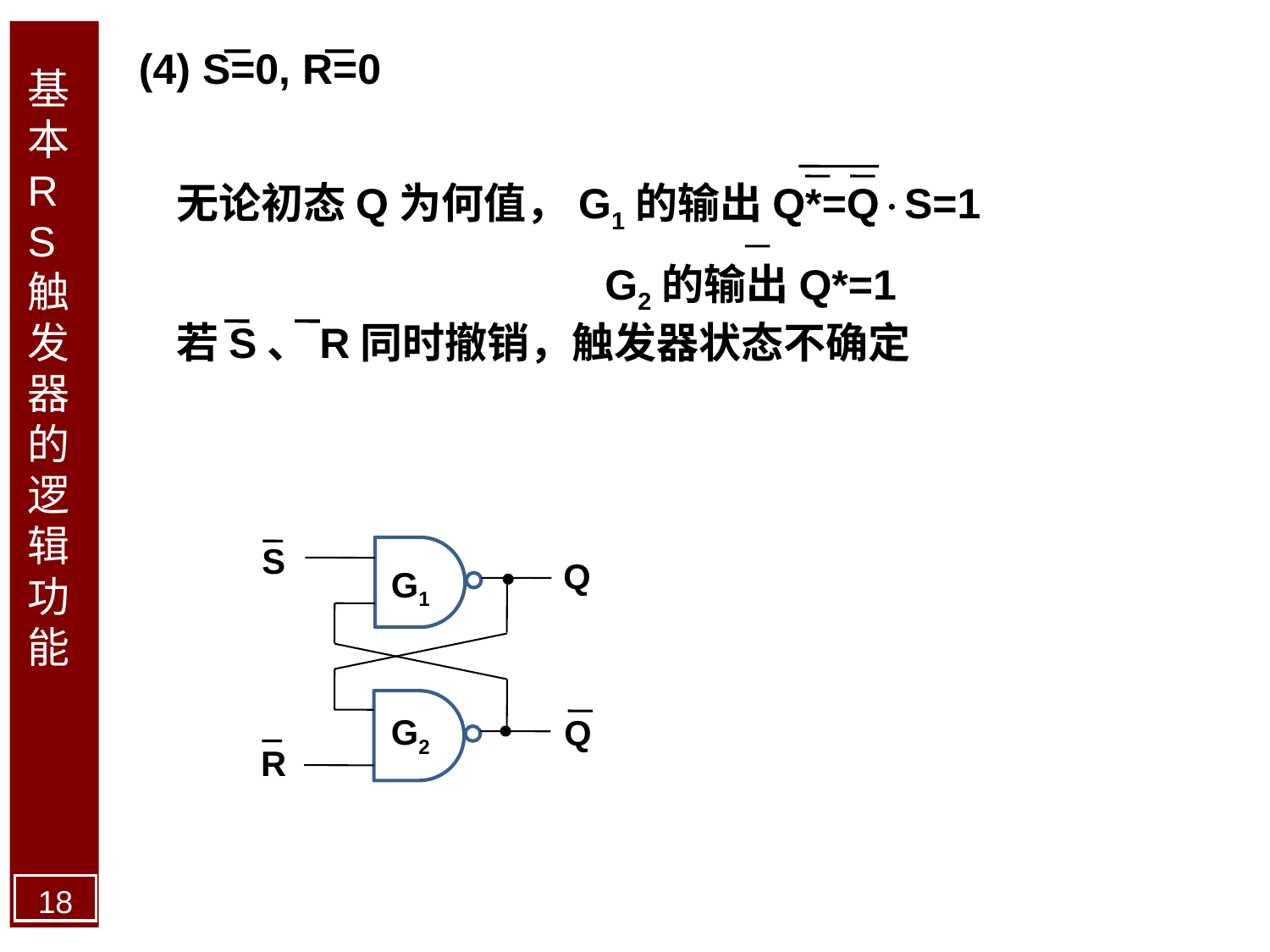

基本RS触发器的逻辑功能
(4) S=0, R=0

无论初态Q为何值，G1的输出Q*=Q⋅S=1
				G2的输出Q*=1

若S、R同时撤销，触发器状态不确定

S

Q
G1

G2
Q

R

18